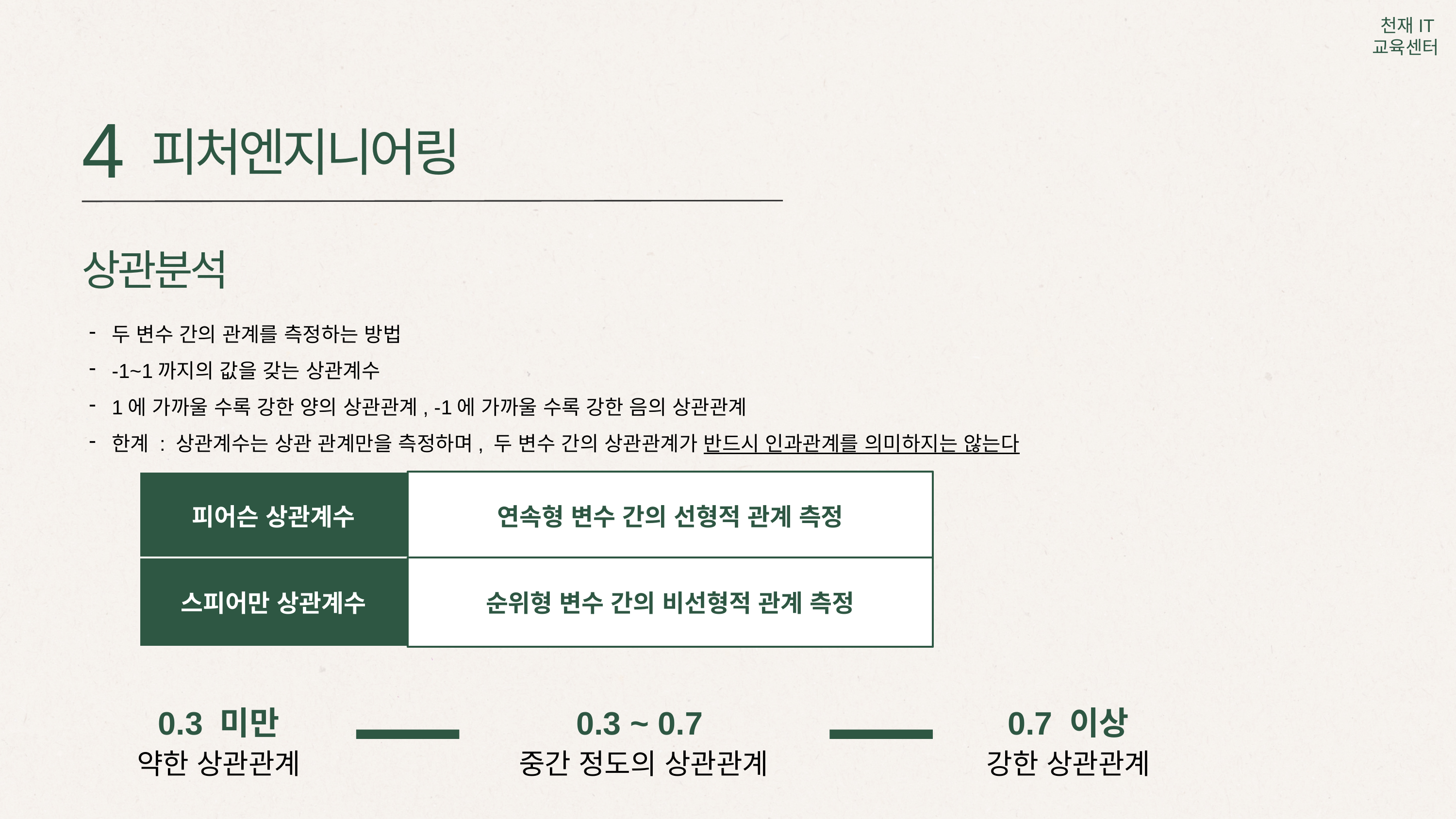

4
피처엔지니어링

상관분석
두 변수 간의 관계를 측정하는 방법
-1~1까지의 값을 갖는 상관계수
1에 가까울 수록 강한 양의 상관관계, -1에 가까울 수록 강한 음의 상관관계
한계 : 상관계수는 상관 관계만을 측정하며, 두 변수 간의 상관관계가 반드시 인과관계를 의미하지는 않는다
피어슨 상관계수
연속형 변수 간의 선형적 관계 측정
스피어만 상관계수
순위형 변수 간의 비선형적 관계 측정
0.3 미만
0.3 ~ 0.7
0.7 이상

약한 상관관계
중간 정도의 상관관계
강한 상관관계